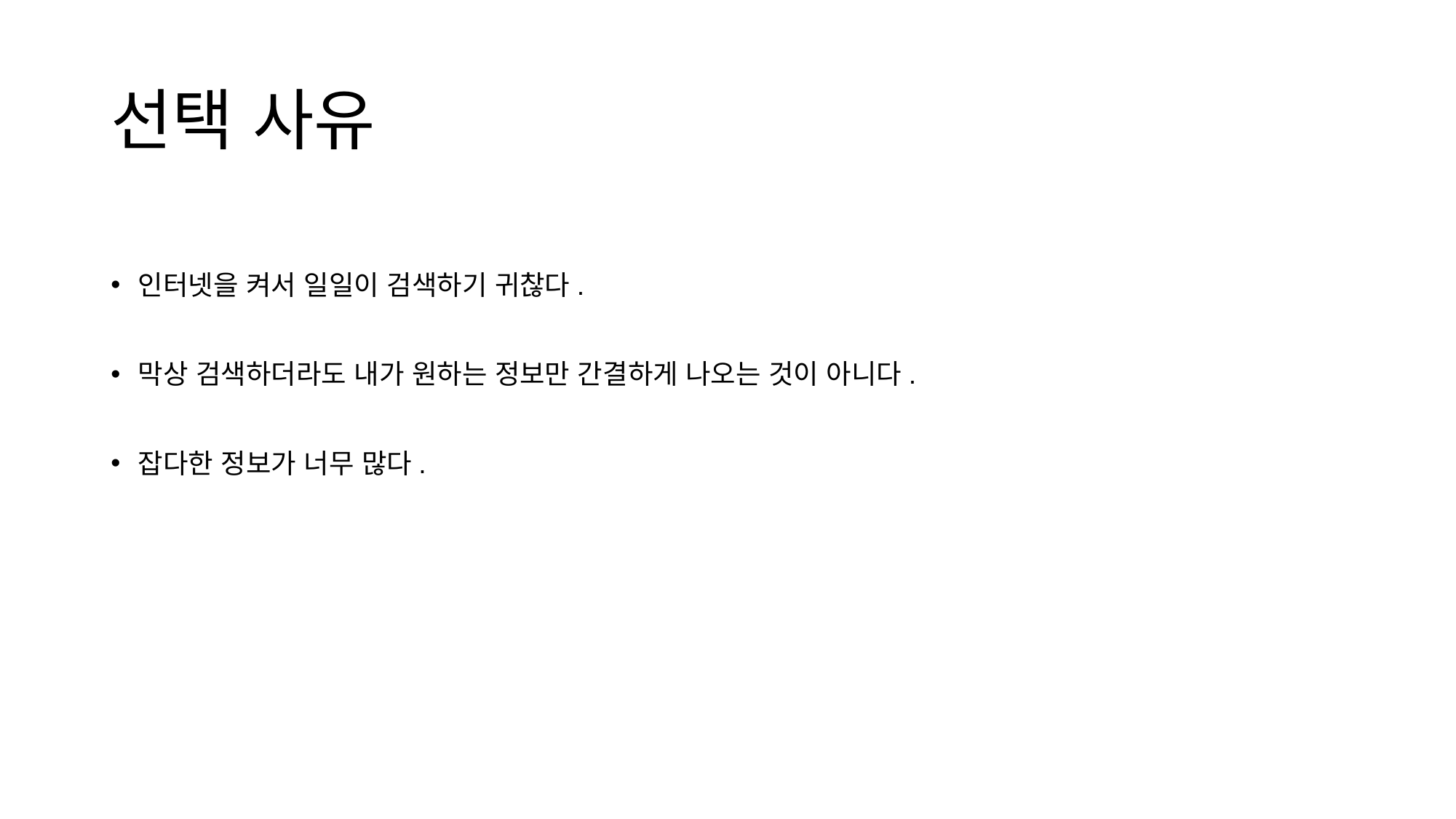

# 선택 사유

인터넷을 켜서 일일이 검색하기 귀찮다.

막상 검색하더라도 내가 원하는 정보만 간결하게 나오는 것이 아니다.

잡다한 정보가 너무 많다.